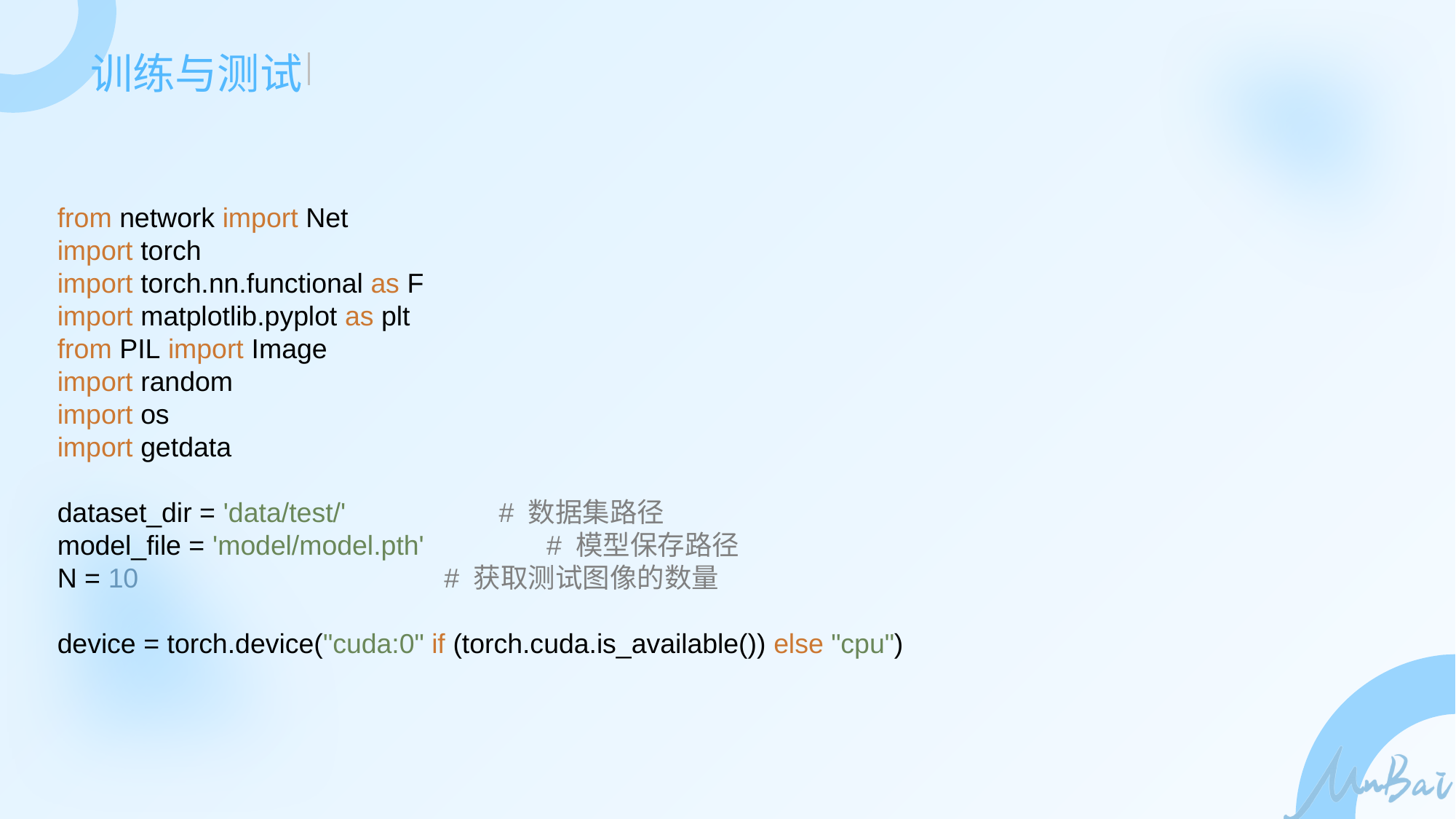

训练与测试
from network import Net
import torch
import torch.nn.functional as F
import matplotlib.pyplot as plt
from PIL import Image
import random
import os
import getdata
dataset_dir = 'data/test/'                    # 数据集路径
model_file = 'model/model.pth'                # 模型保存路径
N = 10                                        # 获取测试图像的数量
device = torch.device("cuda:0" if (torch.cuda.is_available()) else "cpu")